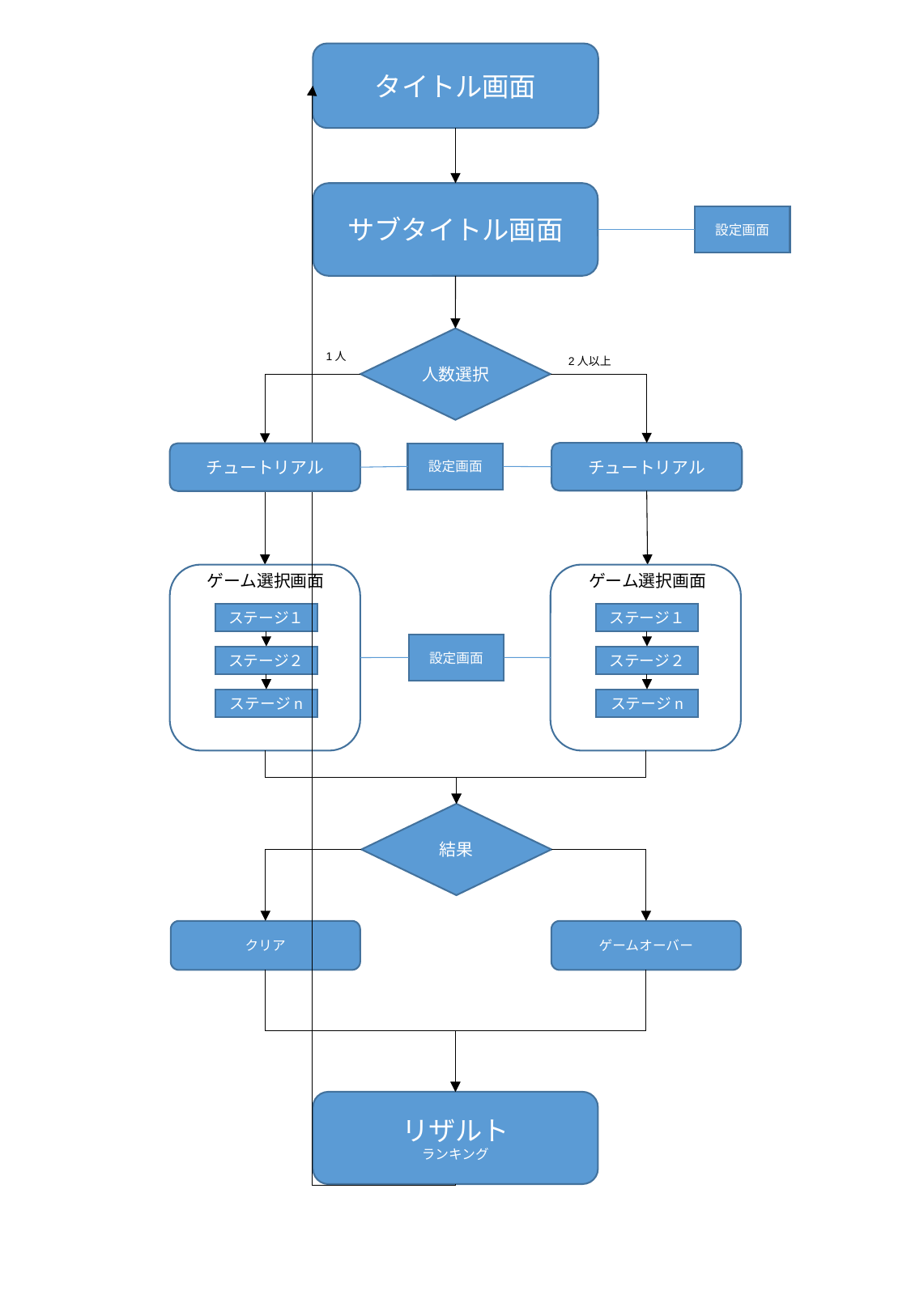

タイトル画面
サブタイトル画面
設定画面
人数選択
1人
2人以上
チュートリアル
チュートリアル
設定画面

ゲーム選択画面
ステージ１
ステージ２
ステージn

ゲーム選択画面
ステージ１
ステージ２
ステージn
設定画面
結果
ゲームオーバー
クリア
リザルト
ランキング